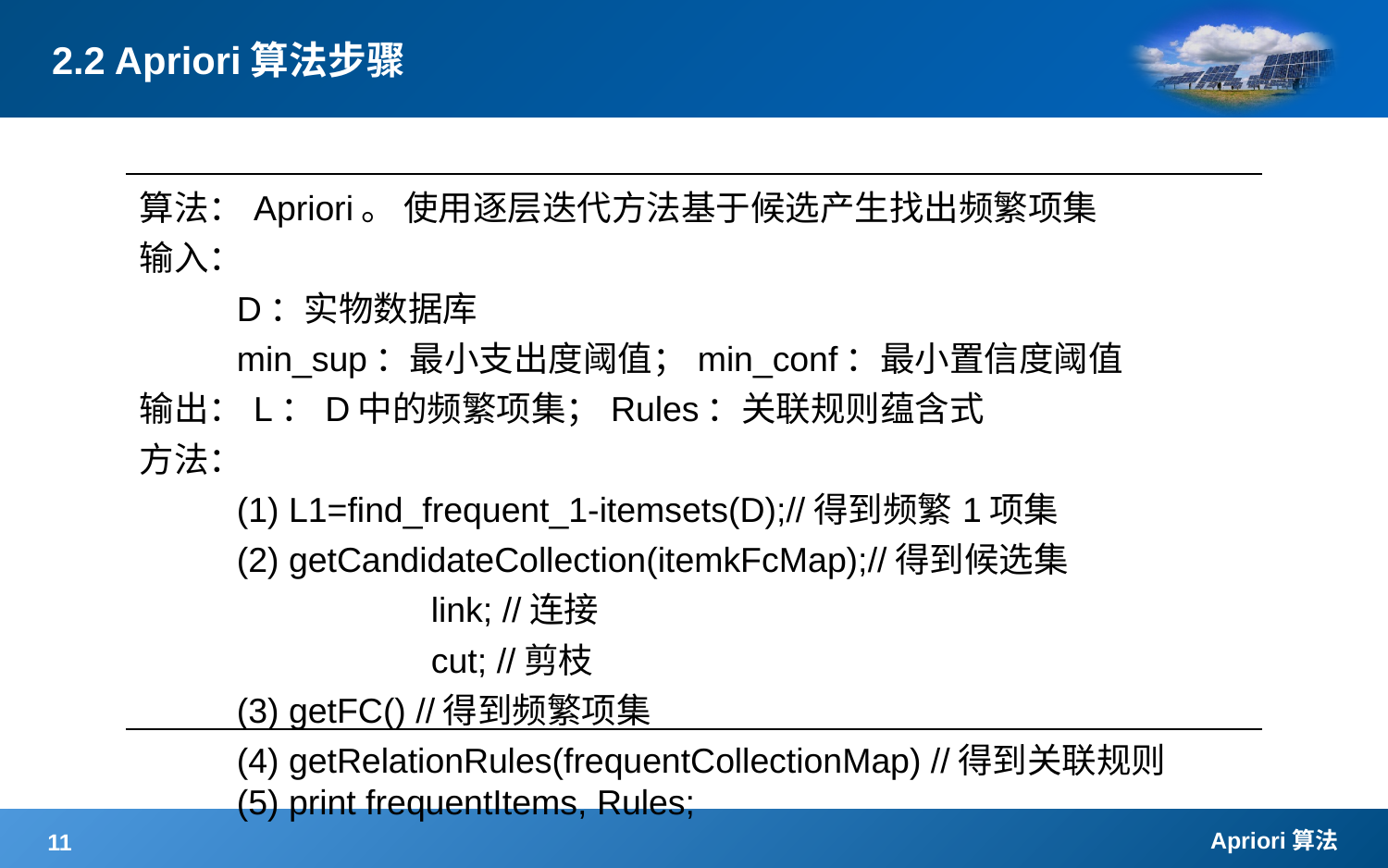

2.2 Apriori算法步骤
| 算法：Apriori。 使用逐层迭代方法基于候选产生找出频繁项集 输入： D：实物数据库 min\_sup：最小支出度阈值；min\_conf：最小置信度阈值 输出：L：D中的频繁项集；Rules：关联规则蕴含式 方法： (1) L1=find\_frequent\_1-itemsets(D);//得到频繁1项集 (2) getCandidateCollection(itemkFcMap);//得到候选集 link; //连接 cut; //剪枝 (3) getFC() //得到频繁项集 (4) getRelationRules(frequentCollectionMap) //得到关联规则 (5) print frequentItems, Rules; |
| --- |